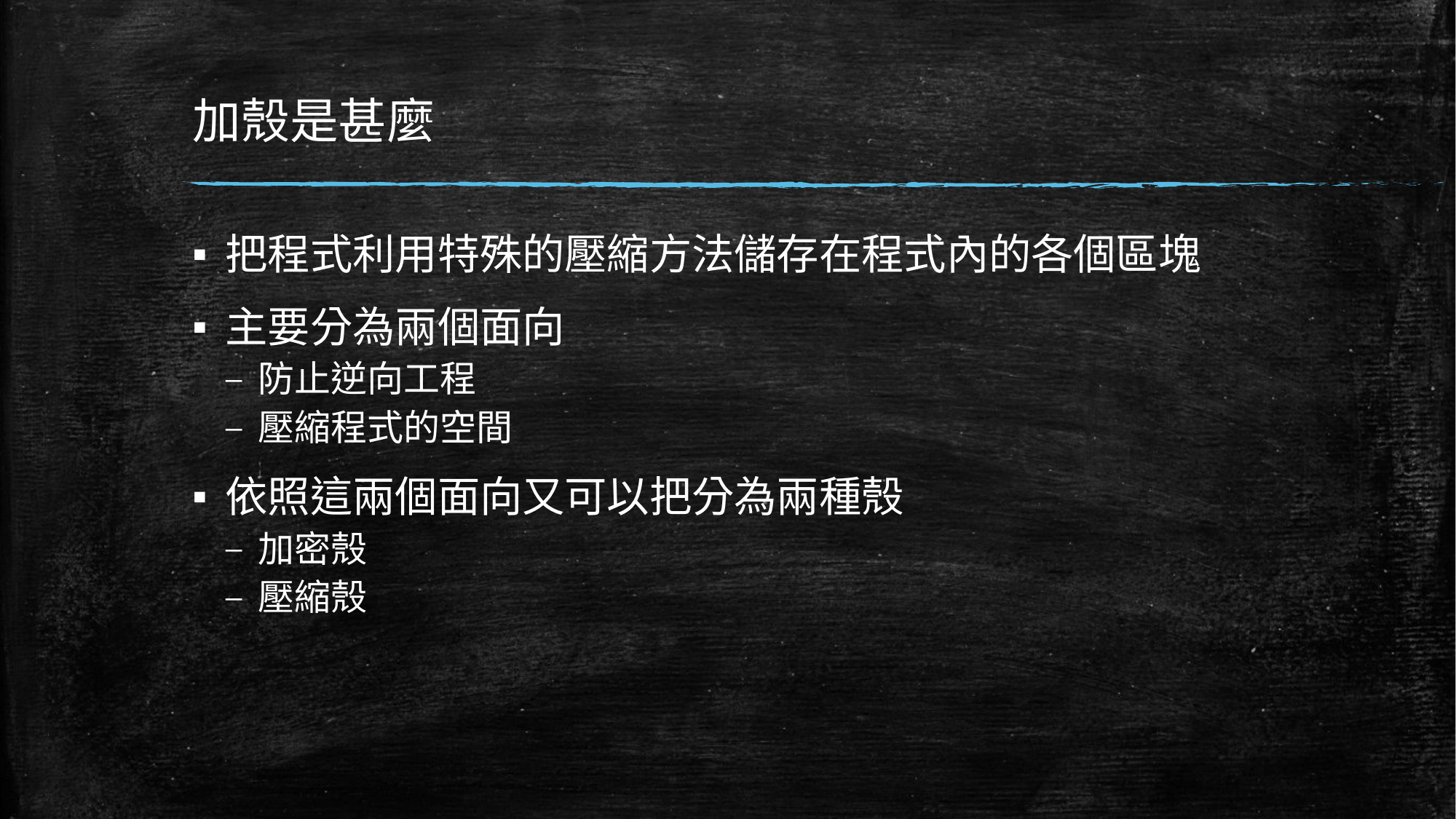

# 加殼是甚麼
把程式利用特殊的壓縮方法儲存在程式內的各個區塊
主要分為兩個面向
防止逆向工程
壓縮程式的空間
依照這兩個面向又可以把分為兩種殼
加密殼
壓縮殼